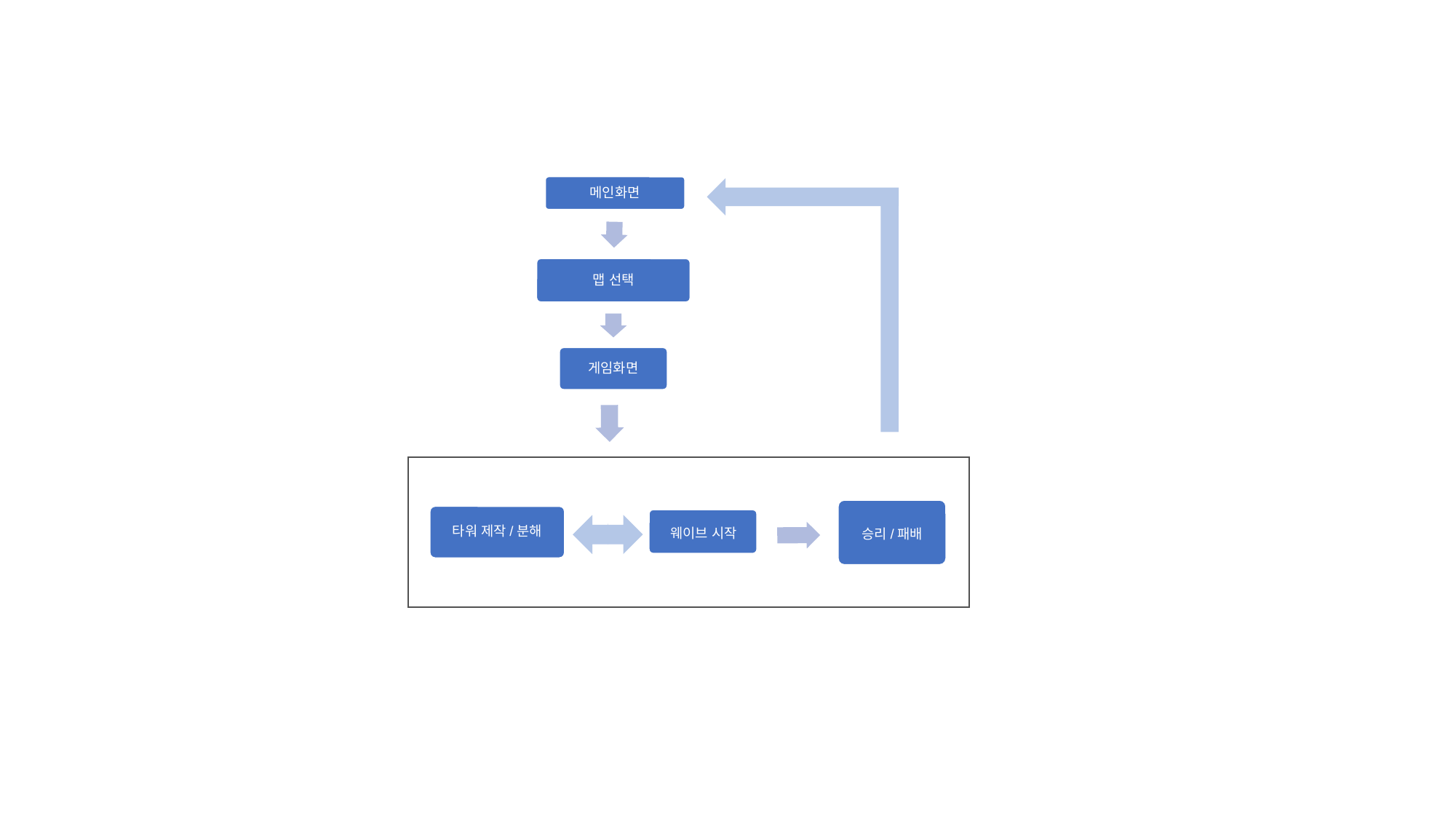

메인화면

맵 선택

게임화면

승리/패배

타워 제작/분해

웨이브 시작